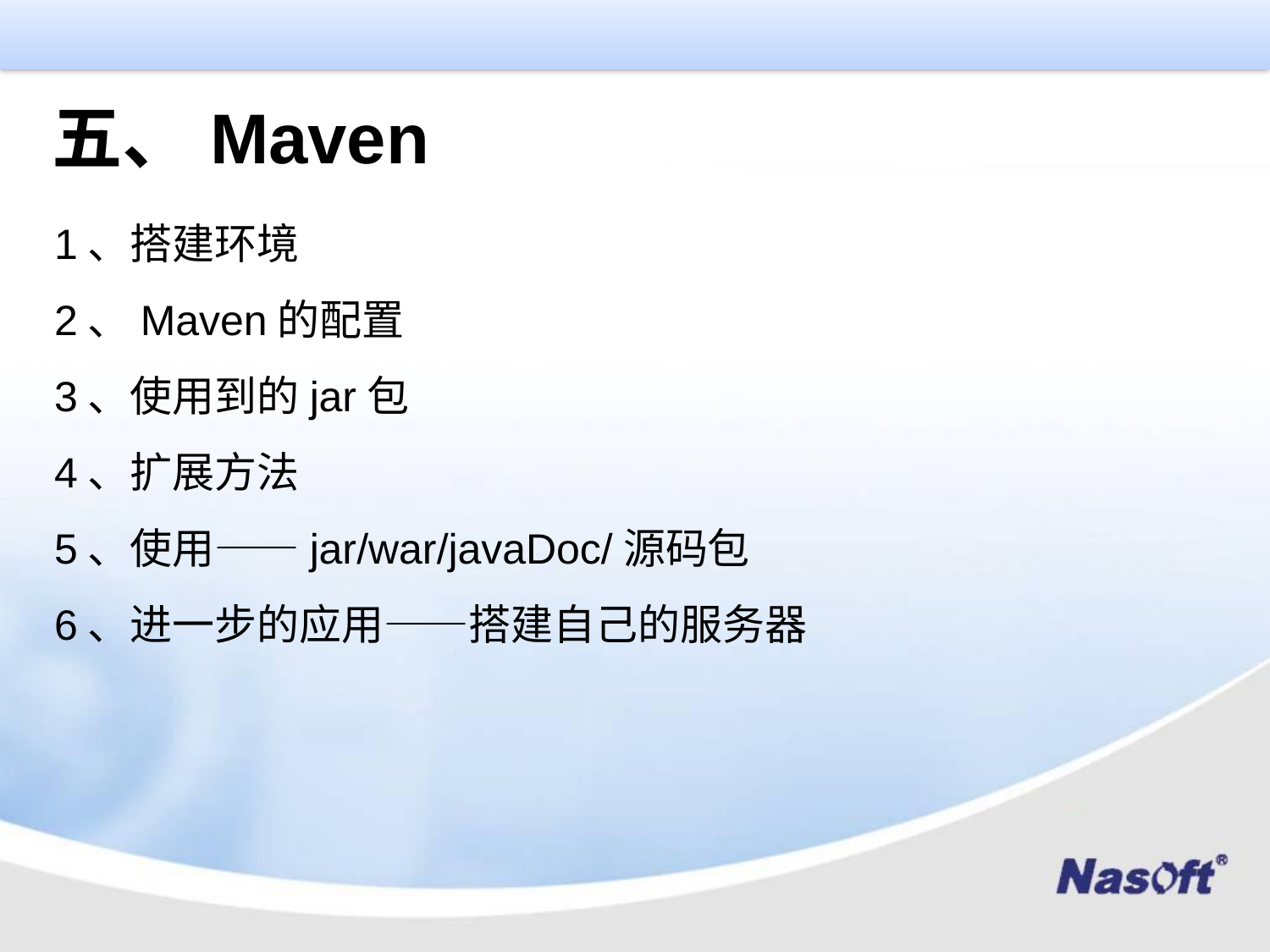

五、Maven
1、搭建环境
2、Maven的配置
3、使用到的jar包
4、扩展方法
5、使用——jar/war/javaDoc/源码包
6、进一步的应用——搭建自己的服务器